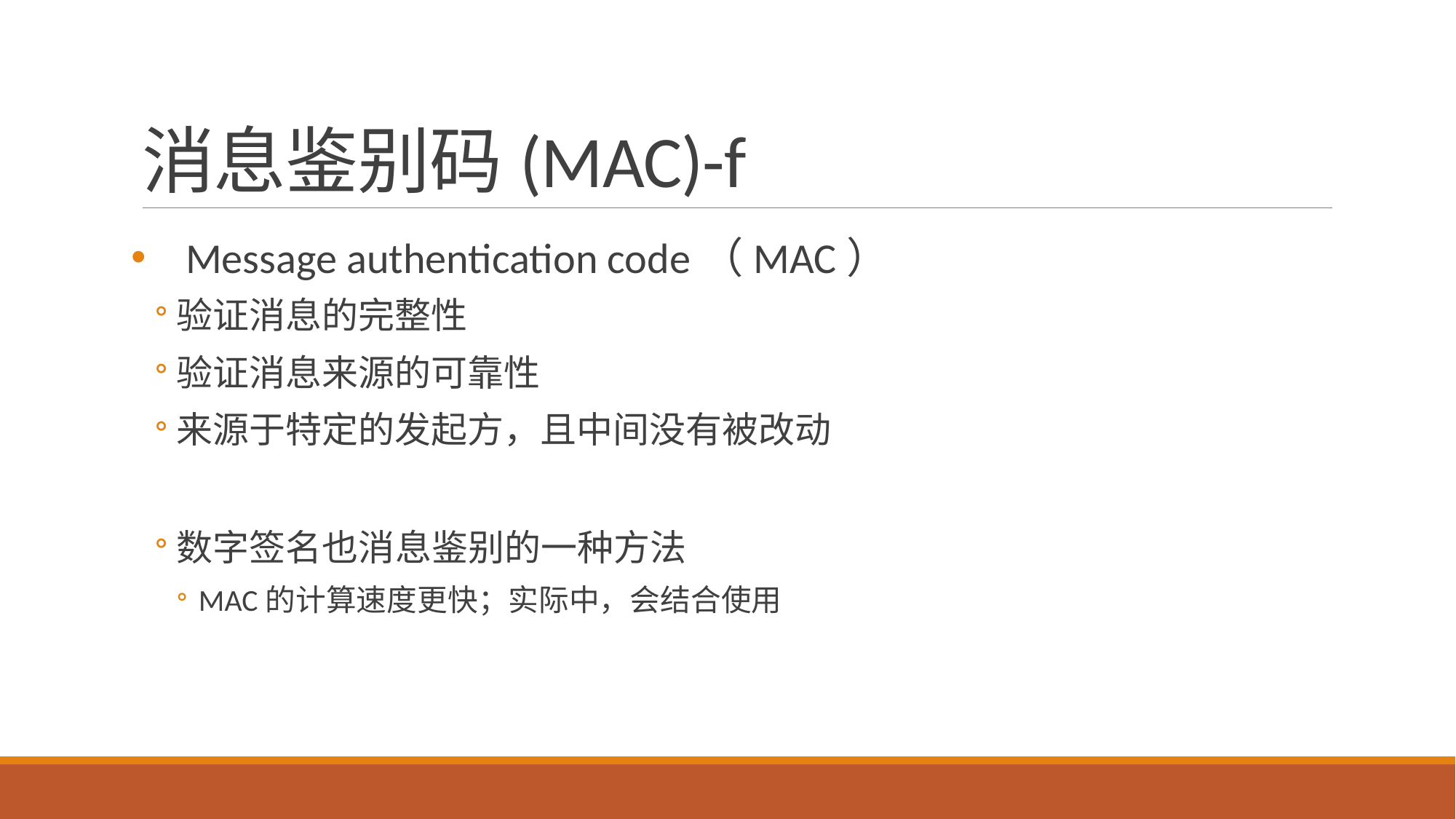

# 消息鉴别码(MAC)-f
Message authentication code（MAC）
验证消息的完整性
验证消息来源的可靠性
来源于特定的发起方，且中间没有被改动

数字签名也消息鉴别的一种方法
MAC的计算速度更快；实际中，会结合使用